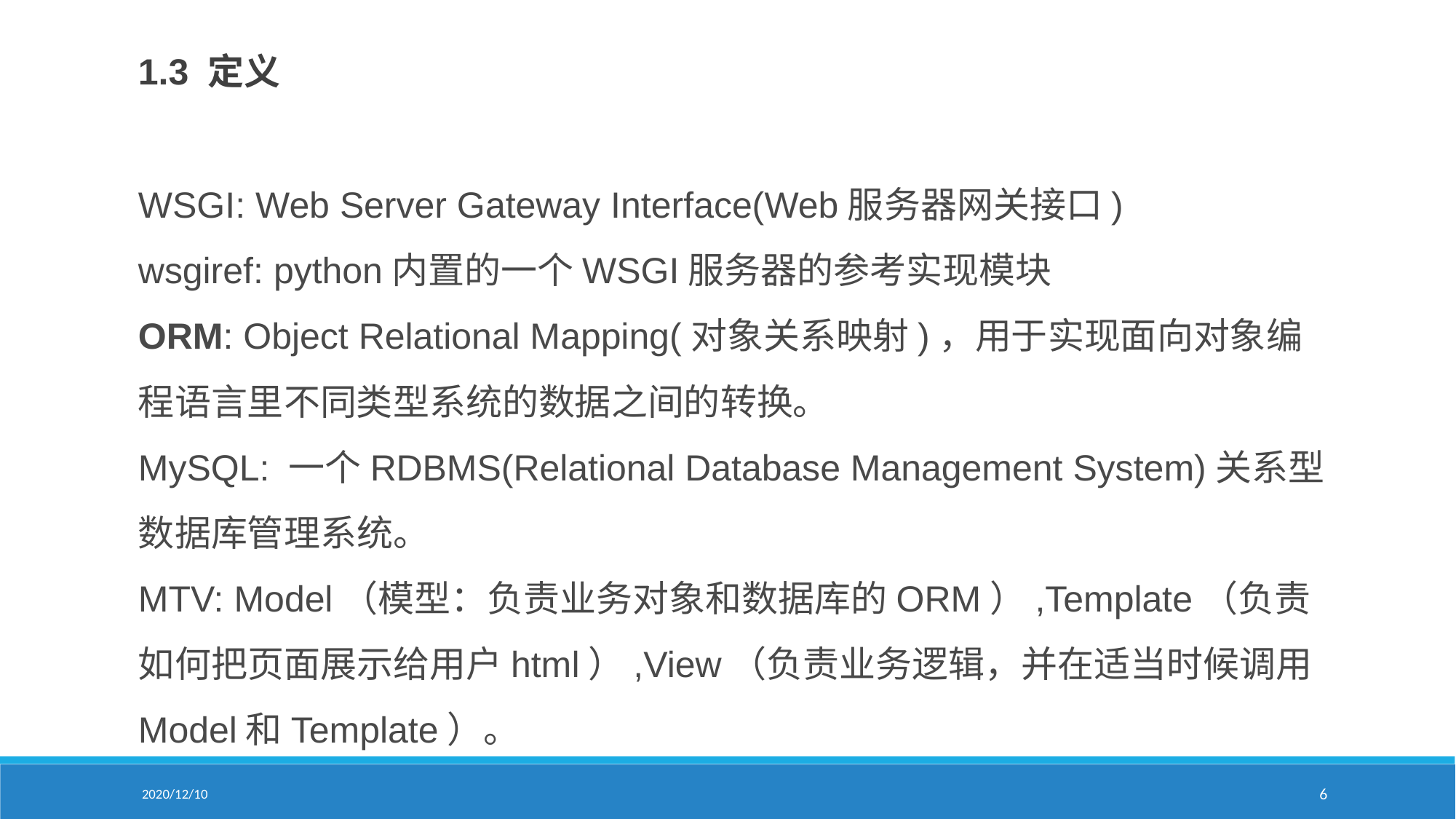

1.3 定义

WSGI: Web Server Gateway Interface(Web服务器网关接口)
wsgiref: python内置的一个WSGI服务器的参考实现模块
ORM: Object Relational Mapping(对象关系映射)，用于实现面向对象编程语言里不同类型系统的数据之间的转换。
MySQL: 一个RDBMS(Relational Database Management System)关系型数据库管理系统。
MTV: Model（模型：负责业务对象和数据库的ORM）,Template（负责如何把页面展示给用户html）,View（负责业务逻辑，并在适当时候调用Model和Template）。

2020/12/10
6